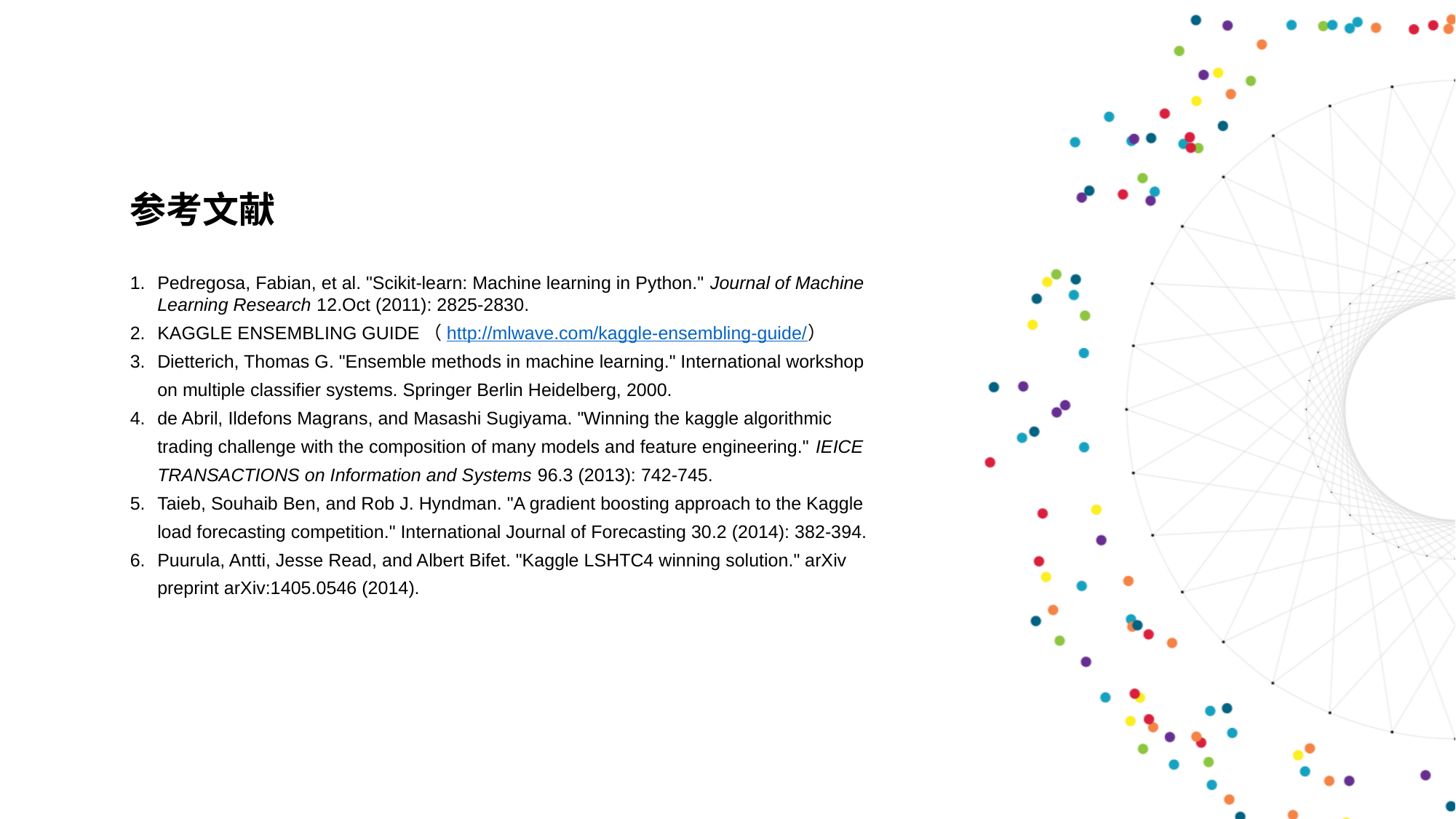

参考文献
Pedregosa, Fabian, et al. "Scikit-learn: Machine learning in Python." Journal of Machine Learning Research 12.Oct (2011): 2825-2830.
KAGGLE ENSEMBLING GUIDE（http://mlwave.com/kaggle-ensembling-guide/）
Dietterich, Thomas G. "Ensemble methods in machine learning." International workshop on multiple classifier systems. Springer Berlin Heidelberg, 2000.
de Abril, Ildefons Magrans, and Masashi Sugiyama. "Winning the kaggle algorithmic trading challenge with the composition of many models and feature engineering." IEICE TRANSACTIONS on Information and Systems 96.3 (2013): 742-745.
Taieb, Souhaib Ben, and Rob J. Hyndman. "A gradient boosting approach to the Kaggle load forecasting competition." International Journal of Forecasting 30.2 (2014): 382-394.
Puurula, Antti, Jesse Read, and Albert Bifet. "Kaggle LSHTC4 winning solution." arXiv preprint arXiv:1405.0546 (2014).